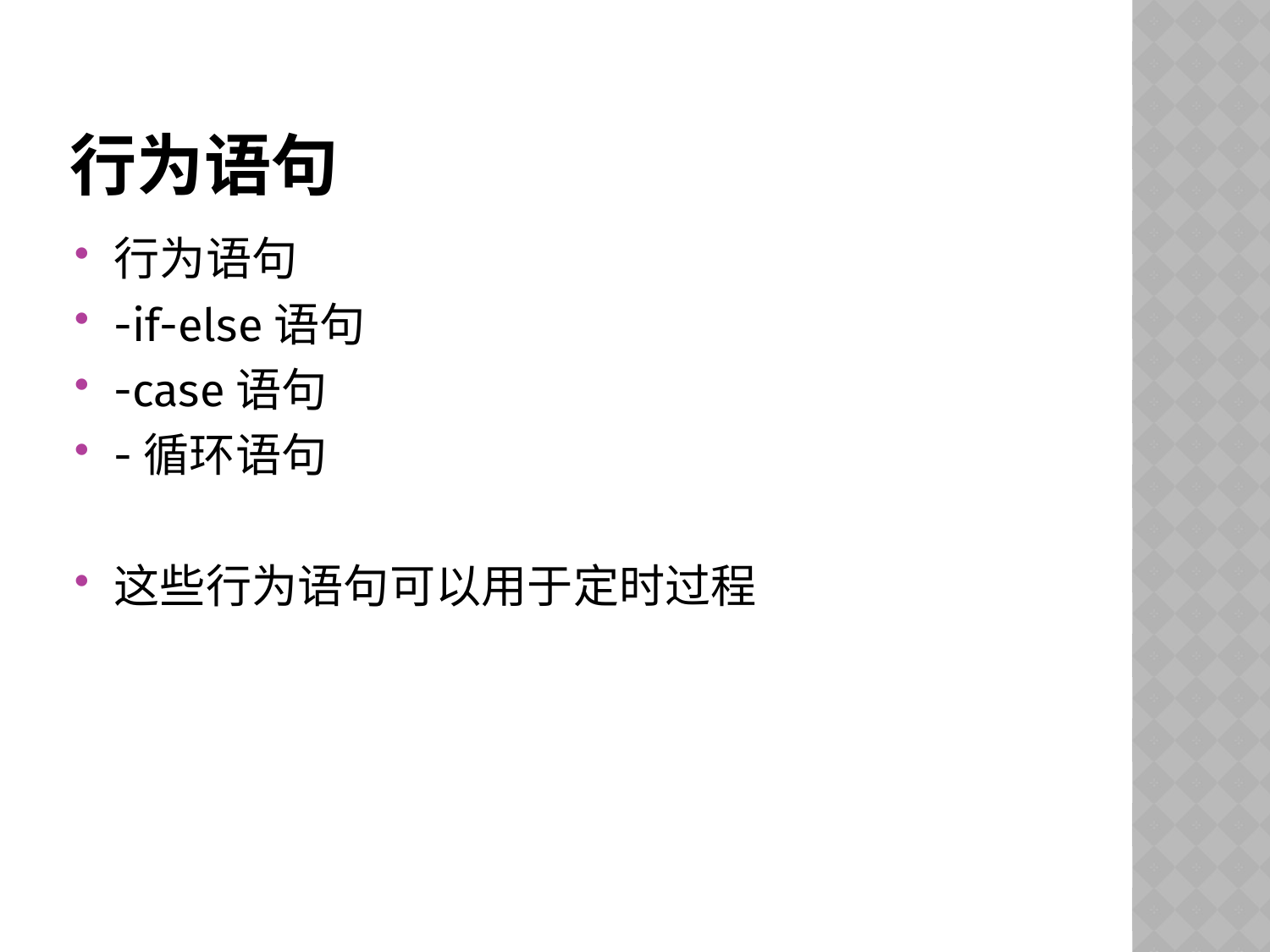

# 行为语句
行为语句
-if-else语句
-case语句
-循环语句

这些行为语句可以用于定时过程